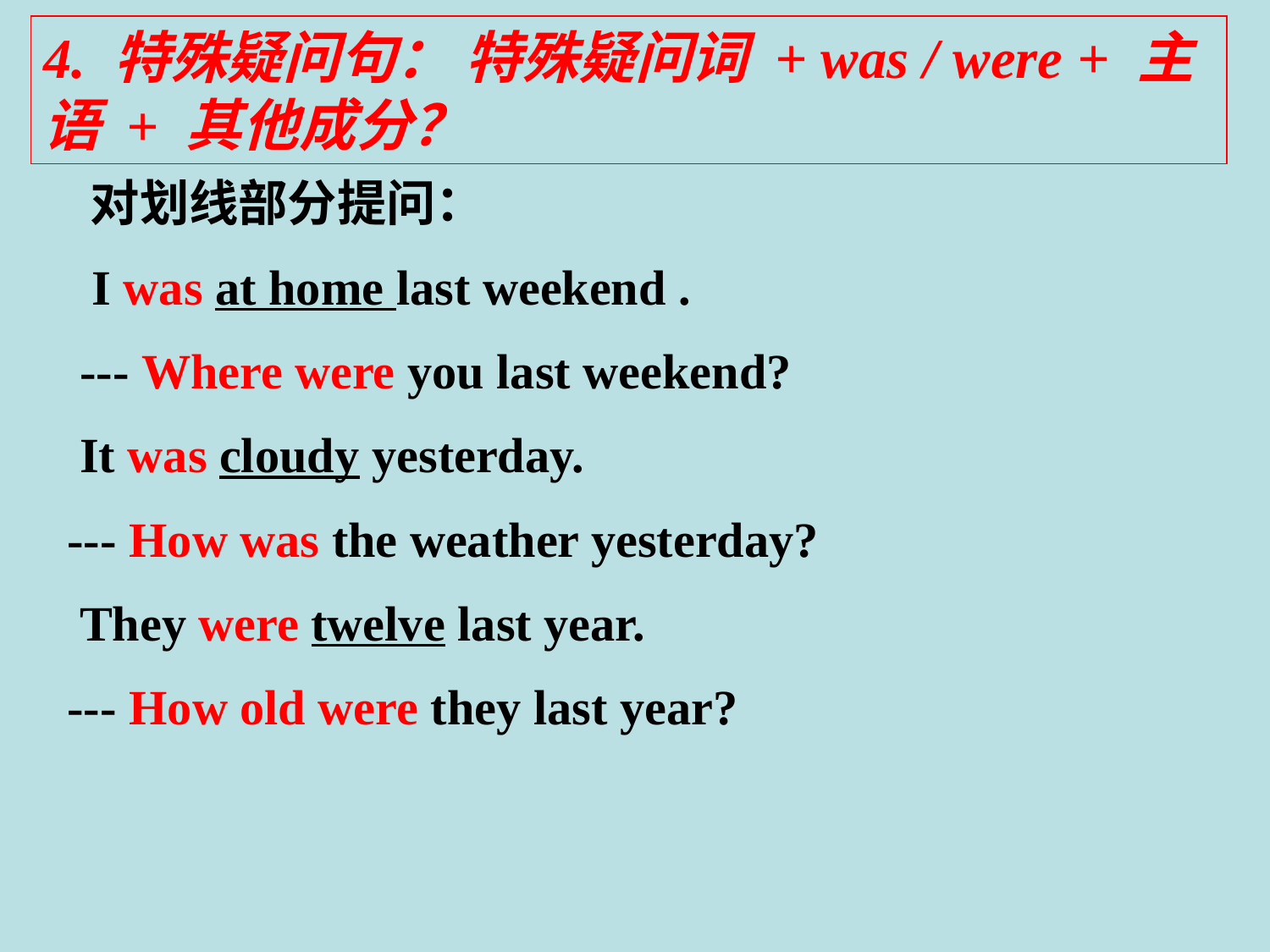

4. 特殊疑问句： 特殊疑问词 + was / were + 主语 + 其他成分？
 对划线部分提问：
  I was at home last weekend .
 --- Where were you last weekend?
 It was cloudy yesterday.
--- How was the weather yesterday?
 They were twelve last year.
--- How old were they last year?